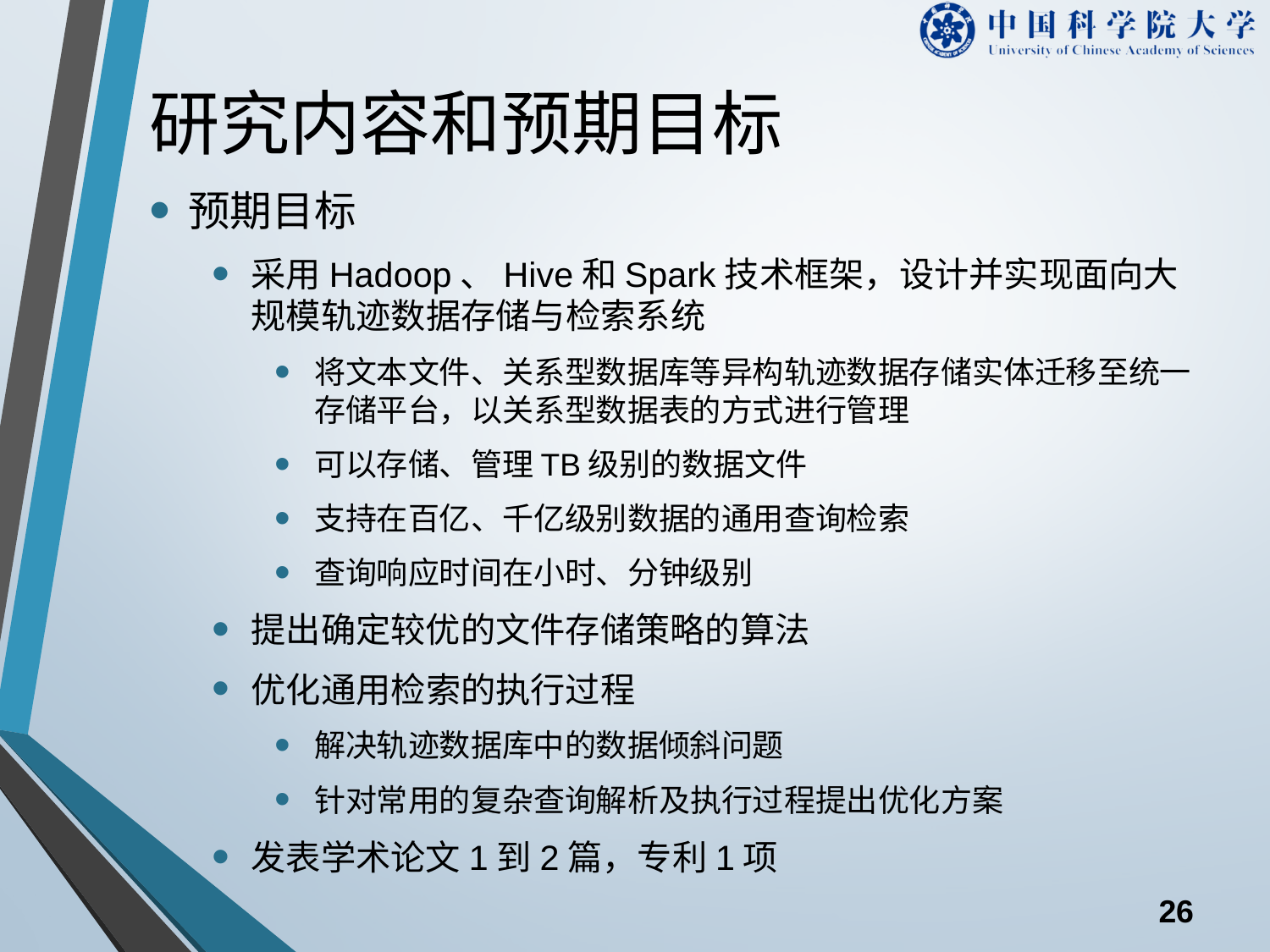

# 研究内容和预期目标
预期目标
采用Hadoop、Hive和Spark技术框架，设计并实现面向大规模轨迹数据存储与检索系统
将文本文件、关系型数据库等异构轨迹数据存储实体迁移至统一存储平台，以关系型数据表的方式进行管理
可以存储、管理TB级别的数据文件
支持在百亿、千亿级别数据的通用查询检索
查询响应时间在小时、分钟级别
提出确定较优的文件存储策略的算法
优化通用检索的执行过程
解决轨迹数据库中的数据倾斜问题
针对常用的复杂查询解析及执行过程提出优化方案
发表学术论文1到2篇，专利1项
26